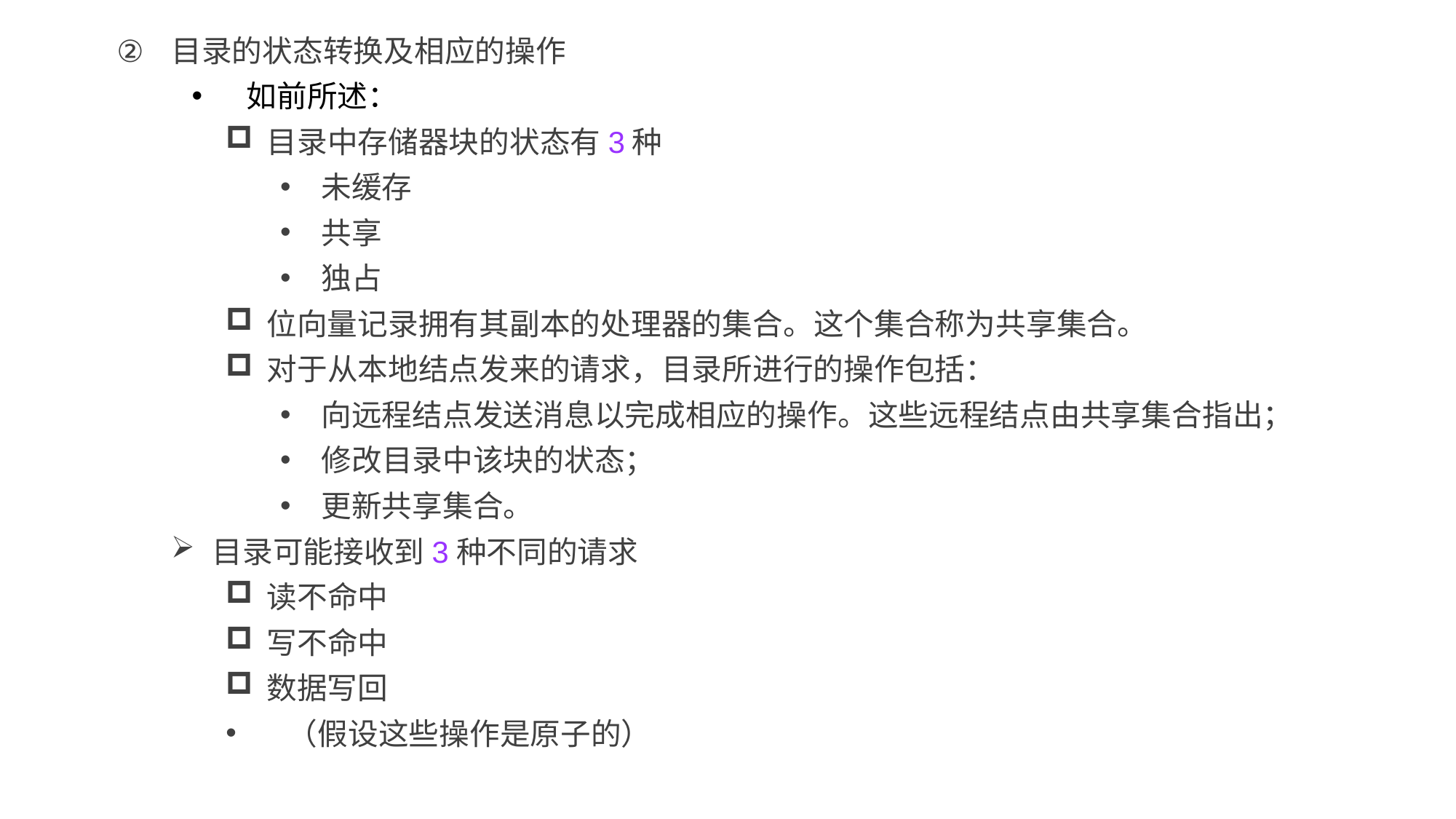

目录的状态转换及相应的操作
如前所述：
目录中存储器块的状态有3种
未缓存
共享
独占
位向量记录拥有其副本的处理器的集合。这个集合称为共享集合。
对于从本地结点发来的请求，目录所进行的操作包括：
向远程结点发送消息以完成相应的操作。这些远程结点由共享集合指出；
修改目录中该块的状态；
更新共享集合。
目录可能接收到3种不同的请求
读不命中
写不命中
数据写回
    （假设这些操作是原子的）